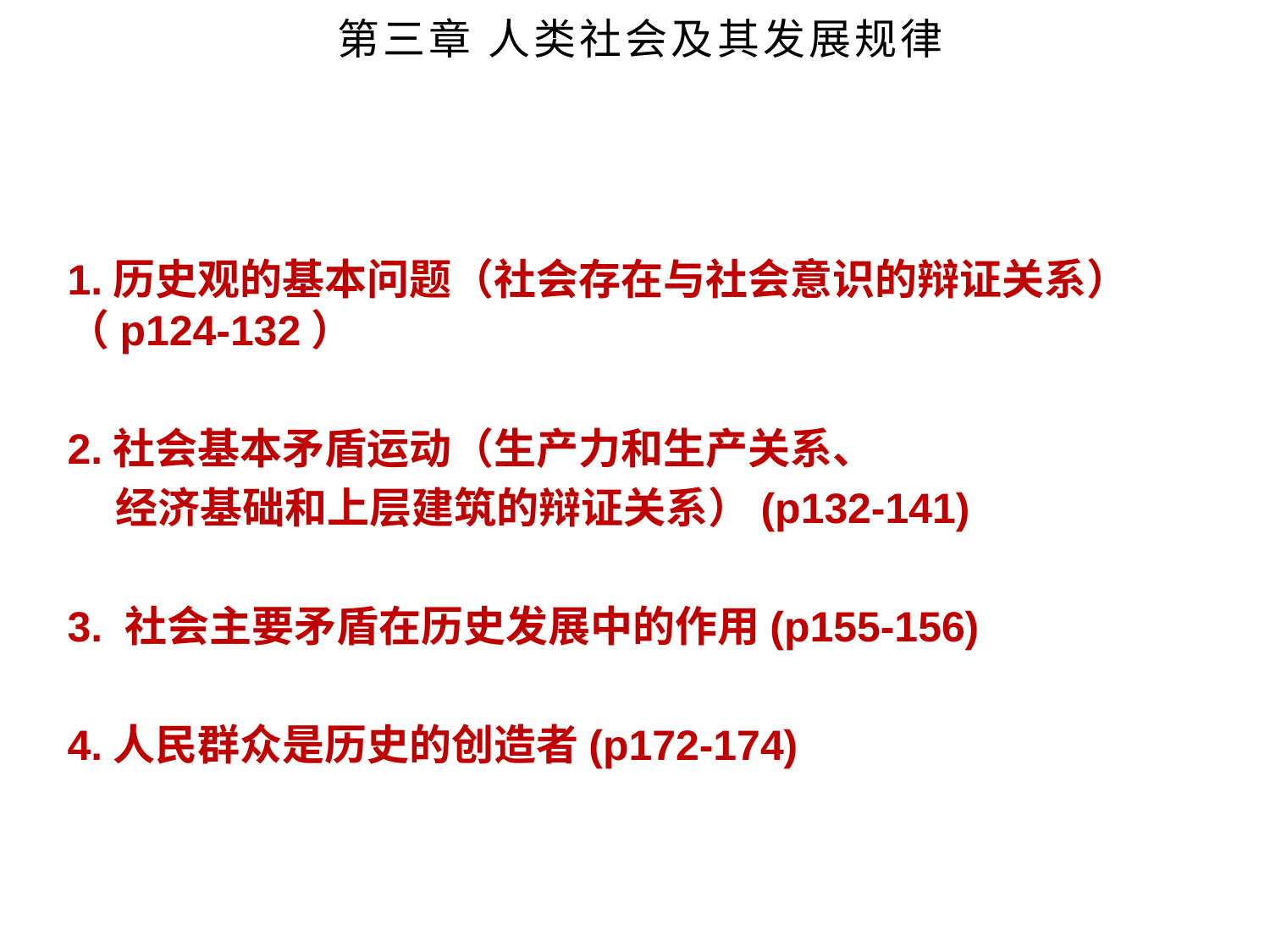

第三章 人类社会及其发展规律
1.历史观的基本问题（社会存在与社会意识的辩证关系）（p124-132）

2.社会基本矛盾运动（生产力和生产关系、
    经济基础和上层建筑的辩证关系）(p132-141)

3. 社会主要矛盾在历史发展中的作用(p155-156)

4.人民群众是历史的创造者(p172-174)